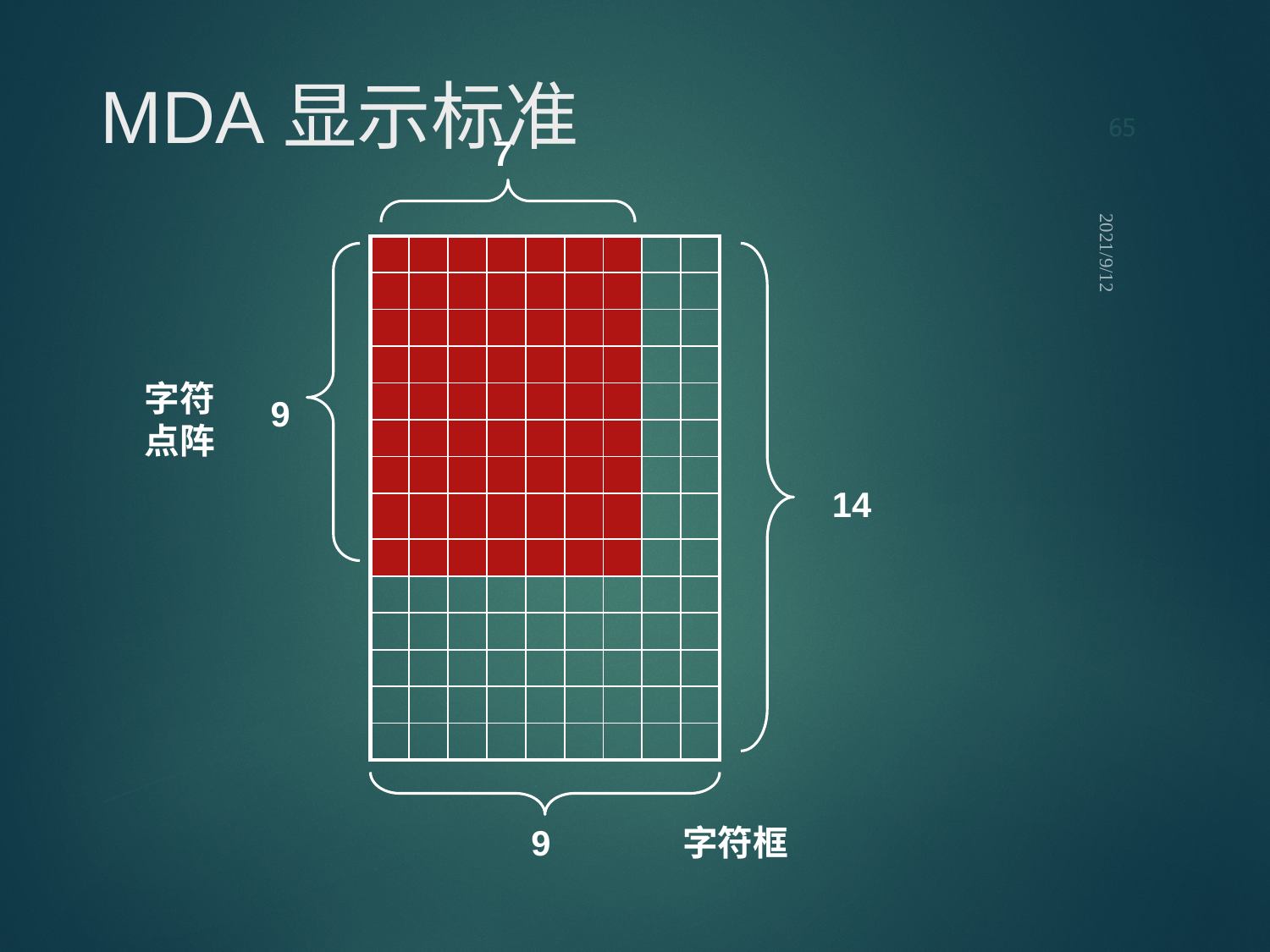

65
# MDA显示标准

7
|  |  |  |  |  |  |  |  |  |
| --- | --- | --- | --- | --- | --- | --- | --- | --- |
|  |  |  |  |  |  |  |  |  |
|  |  |  |  |  |  |  |  |  |
|  |  |  |  |  |  |  |  |  |
|  |  |  |  |  |  |  |  |  |
|  |  |  |  |  |  |  |  |  |
|  |  |  |  |  |  |  |  |  |
|  |  |  |  |  |  |  |  |  |
|  |  |  |  |  |  |  |  |  |
|  |  |  |  |  |  |  |  |  |
|  |  |  |  |  |  |  |  |  |
|  |  |  |  |  |  |  |  |  |
|  |  |  |  |  |  |  |  |  |
|  |  |  |  |  |  |  |  |  |

2021/9/12
字符点阵
9
14

9
字符框